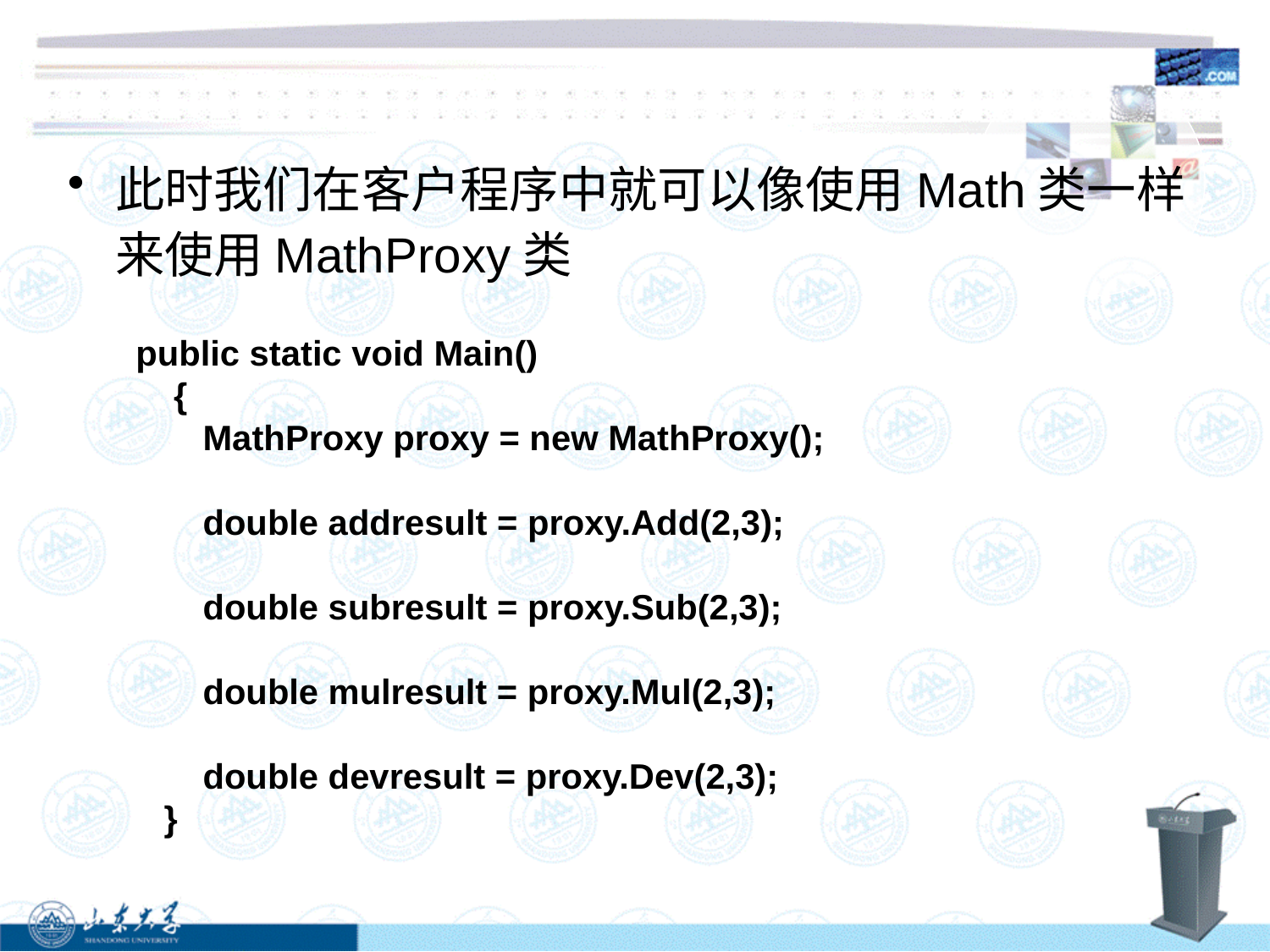

#
此时我们在客户程序中就可以像使用Math类一样来使用MathProxy类

       public static void Main()
      {
         MathProxy proxy = new MathProxy();
         double addresult = proxy.Add(2,3);
         double subresult = proxy.Sub(2,3);
         double mulresult = proxy.Mul(2,3);
         double devresult = proxy.Dev(2,3);
     }